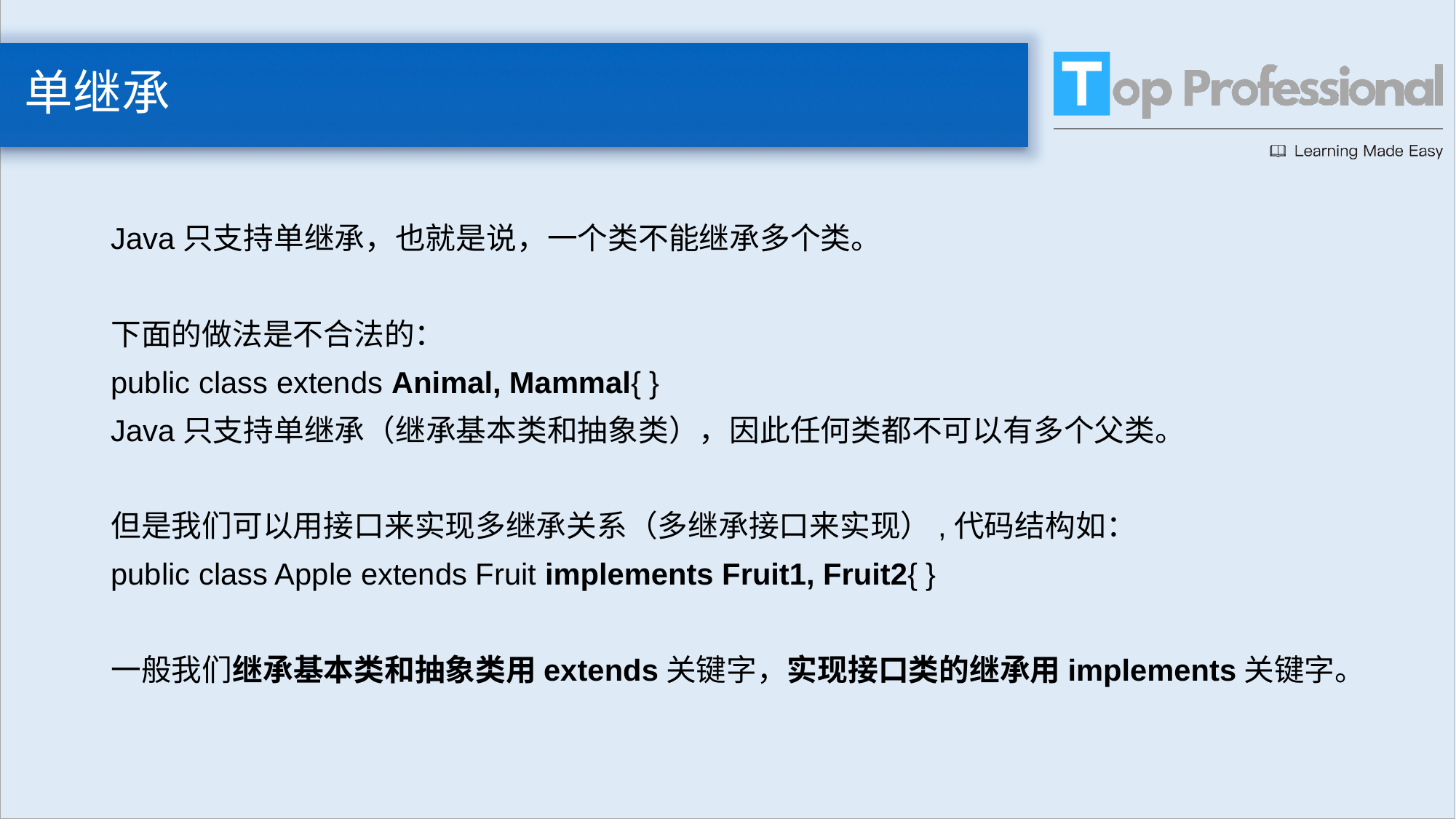

# 单继承
Java只支持单继承，也就是说，一个类不能继承多个类。

下面的做法是不合法的：
public class extends Animal, Mammal{ }
Java只支持单继承（继承基本类和抽象类），因此任何类都不可以有多个父类。

但是我们可以用接口来实现多继承关系（多继承接口来实现）,代码结构如：
public class Apple extends Fruit implements Fruit1, Fruit2{ }

一般我们继承基本类和抽象类用extends关键字，实现接口类的继承用implements关键字。